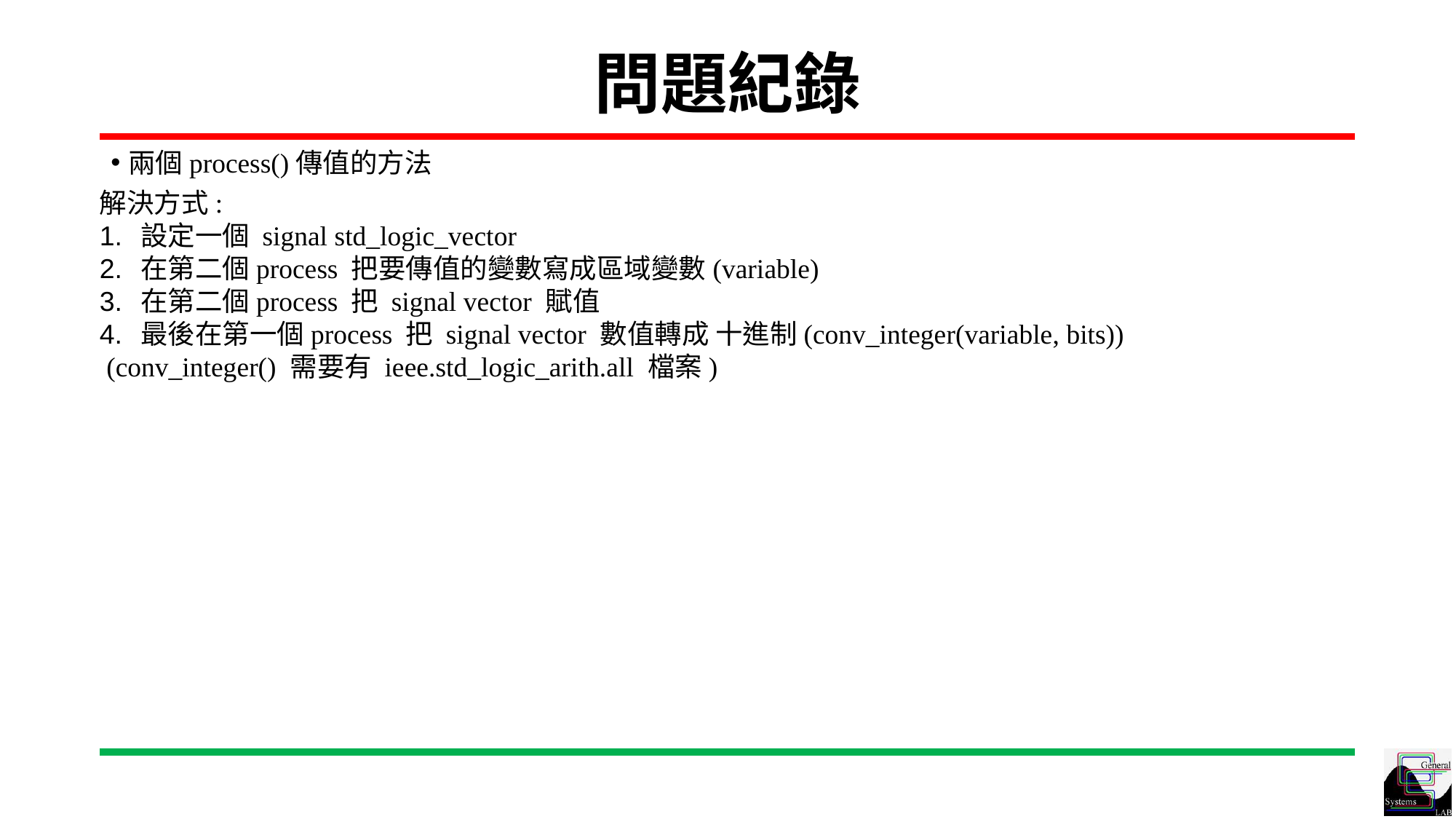

# 問題紀錄
兩個process()傳值的方法
解決方式:
設定一個 signal std_logic_vector
在第二個process 把要傳值的變數寫成區域變數(variable)
在第二個process 把 signal vector 賦值
最後在第一個process 把 signal vector 數值轉成 十進制(conv_integer(variable, bits))
 (conv_integer() 需要有 ieee.std_logic_arith.all 檔案)